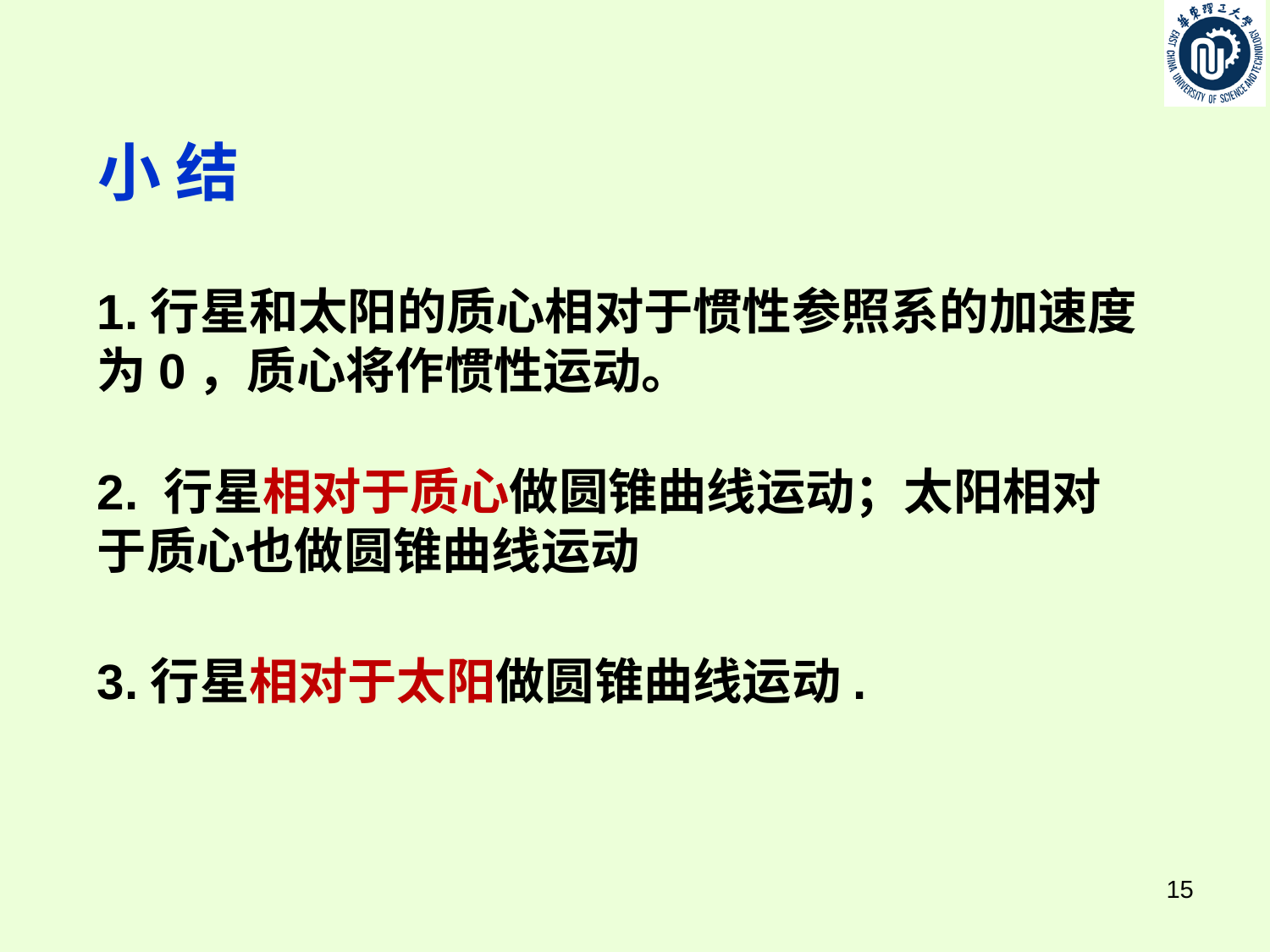

小 结
1.行星和太阳的质心相对于惯性参照系的加速度为0，质心将作惯性运动。
2. 行星相对于质心做圆锥曲线运动；太阳相对于质心也做圆锥曲线运动
3.行星相对于太阳做圆锥曲线运动.
15